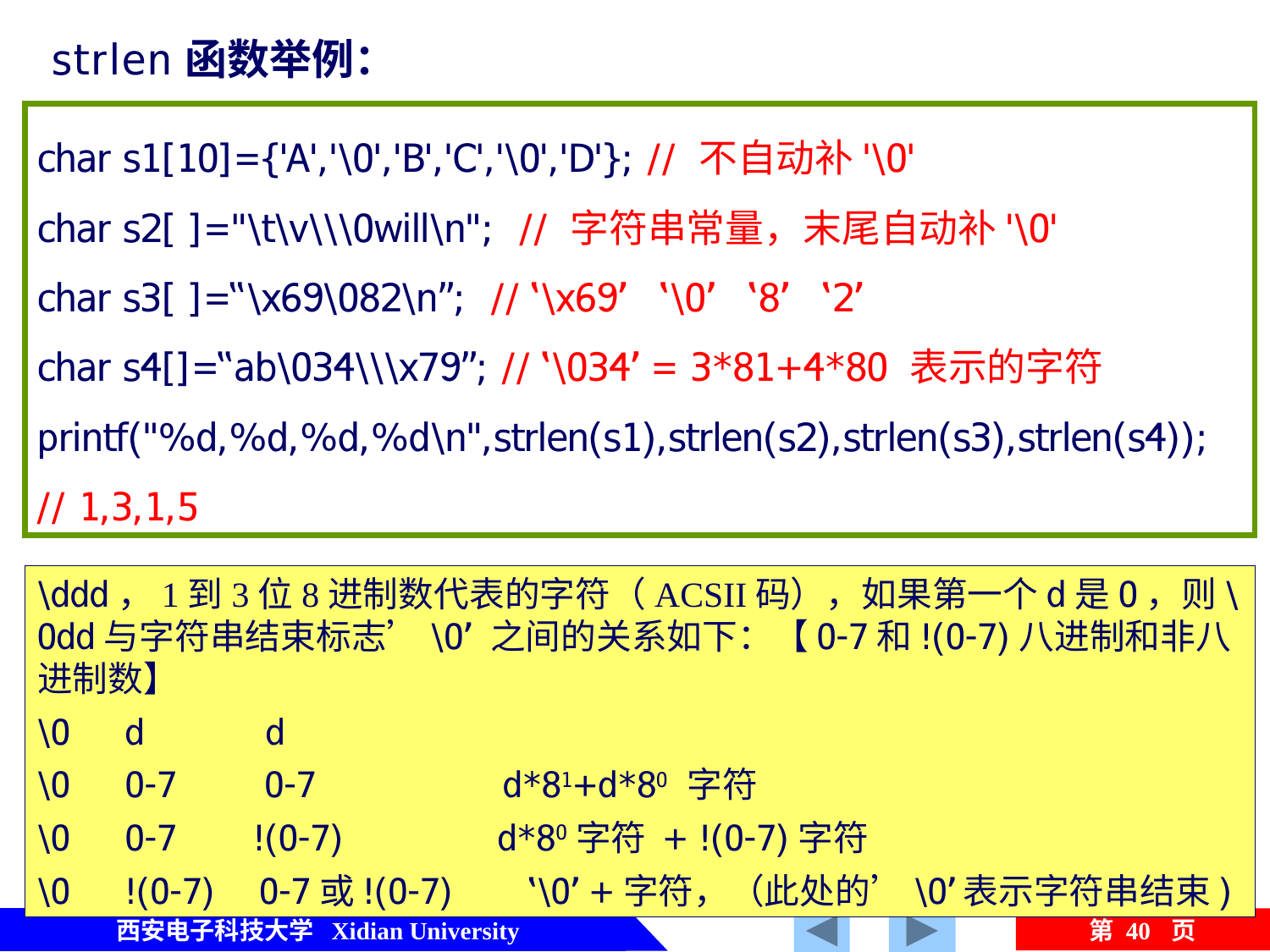

strlen函数举例：
char s1[10]={'A','\0','B','C','\0','D'}; // 不自动补'\0'
char s2[ ]="\t\v\\\0will\n";  // 字符串常量，末尾自动补'\0'
char s3[ ]=“\x69\082\n”;  // ‘\x69’   ‘\0’   ‘8’   ‘2’
char s4[]=“ab\034\\\x79”; // ‘\034’ = 3*81+4*80 表示的字符
printf("%d,%d,%d,%d\n",strlen(s1),strlen(s2),strlen(s3),strlen(s4));
// 1,3,1,5
\ddd，1到3位8进制数代表的字符（ACSII码），如果第一个d是0，则\0dd与字符串结束标志’\0’ 之间的关系如下：【0-7和!(0-7)八进制和非八进制数】
\0     d           d
\0     0-7        0-7                 d*81+d*80 字符
\0     0-7       !(0-7)              d*80字符 + !(0-7)字符
\0     !(0-7)    0-7或!(0-7)       ‘\0’ +字符，（此处的’\0’表示字符串结束)